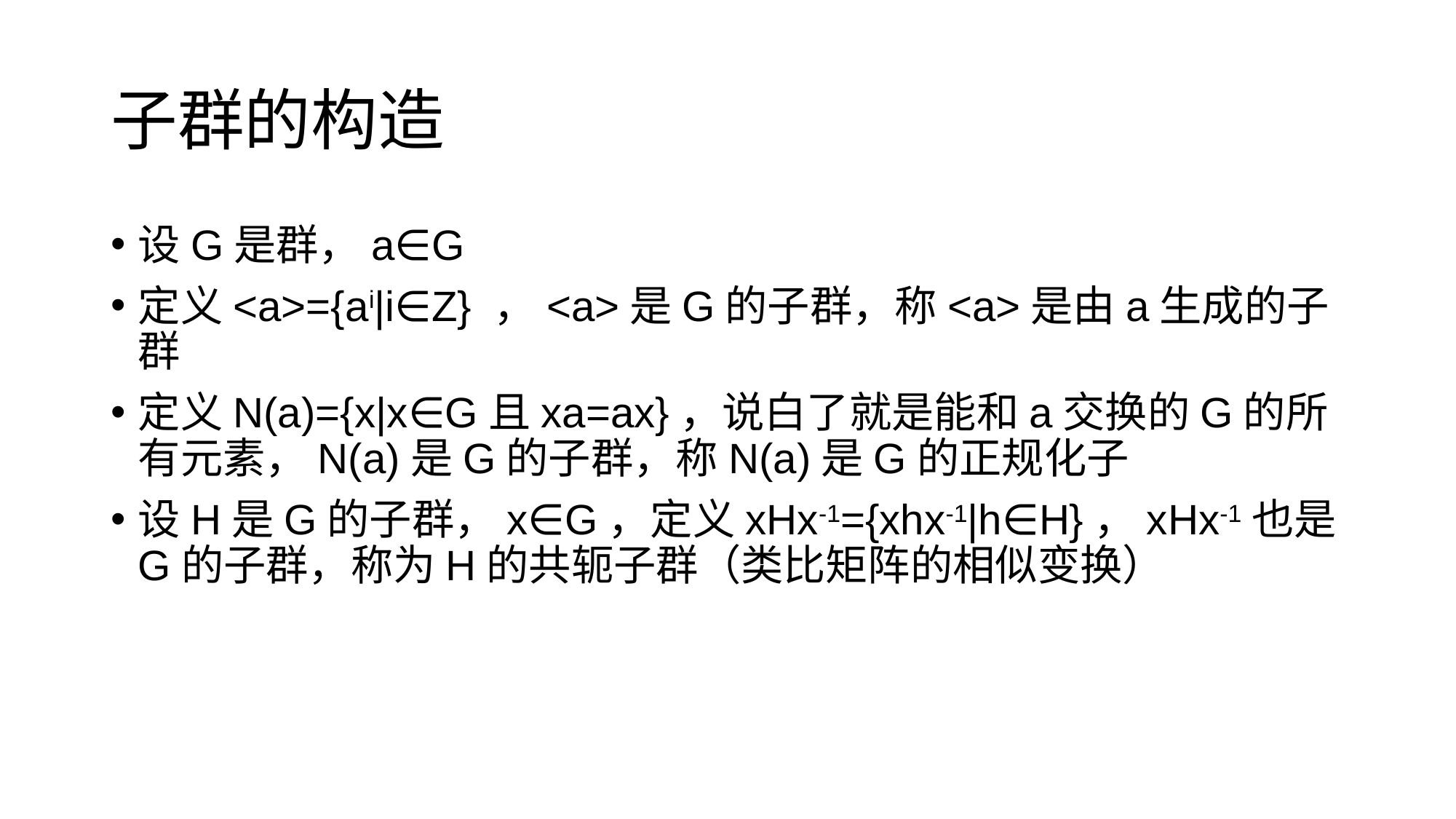

# 子群的构造
设G是群，a∈G
定义<a>={ai|i∈Z} ，<a>是G的子群，称<a>是由a生成的子群
定义N(a)={x|x∈G且xa=ax}，说白了就是能和a交换的G的所有元素，N(a)是G的子群，称N(a)是G的正规化子
设H是G的子群，x∈G，定义xHx-1={xhx-1|h∈H}，xHx-1也是G的子群，称为H的共轭子群（类比矩阵的相似变换）